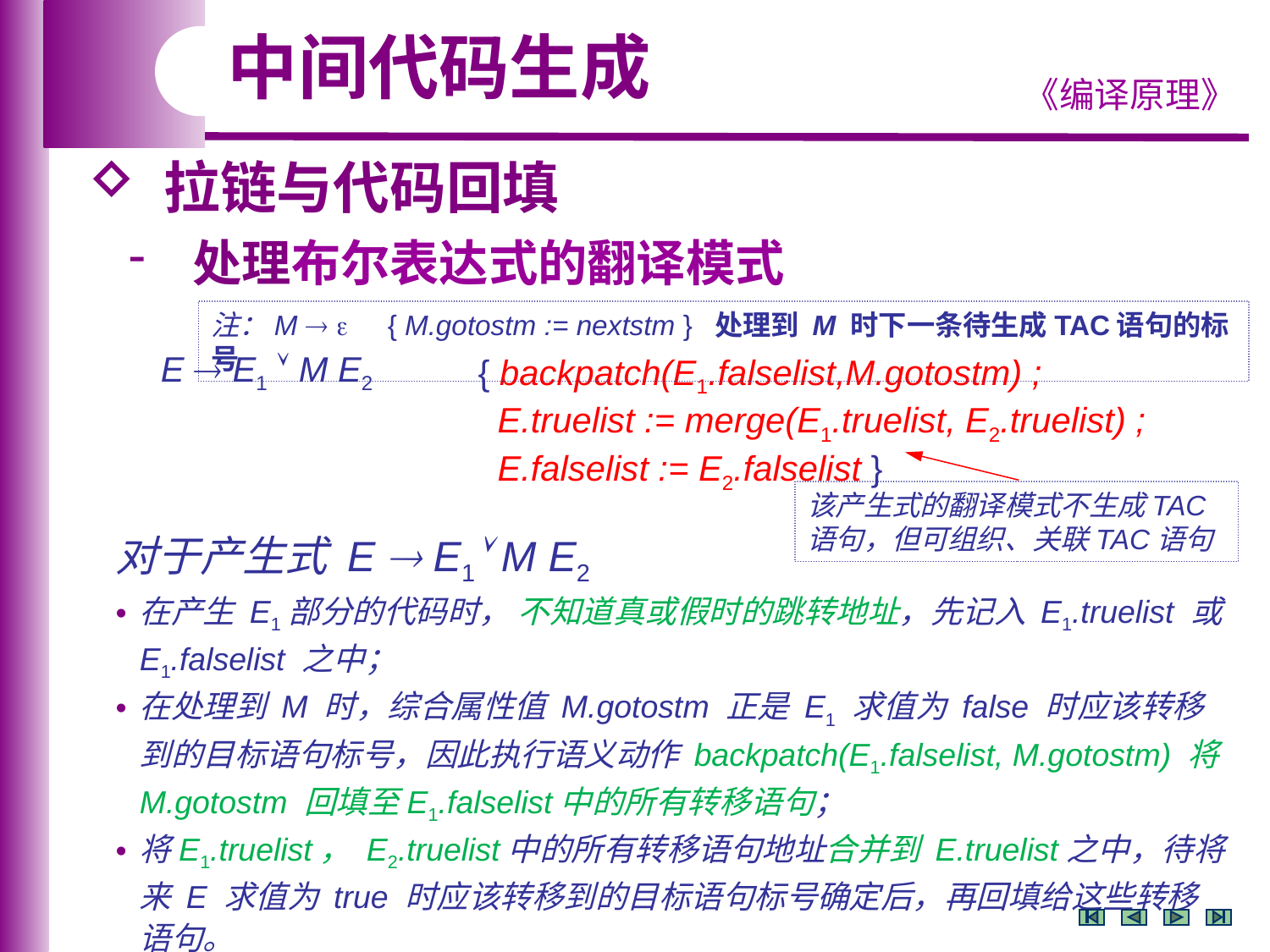

中间代码生成
 拉链与代码回填
  处理布尔表达式的翻译模式
注：M → ε     { M.gotostm := nextstm }  处理到 M 时下一条待生成TAC语句的标号
E → E1 ∨ M E2

{ backpatch(E1.falselist,M.gotostm) ;
  E.truelist := merge(E1.truelist, E2.truelist) ;
  E.falselist := E2.falselist }

该产生式的翻译模式不生成TAC语句，但可组织、关联TAC语句
对于产生式 E → E1∨ M E2
在产生 E1部分的代码时， 不知道真或假时的跳转地址，先记入 E1.truelist 或 E1.falselist 之中；
在处理到 M 时，综合属性值 M.gotostm 正是 E1 求值为 false 时应该转移到的目标语句标号，因此执行语义动作 backpatch(E1.falselist, M.gotostm) 将 M.gotostm 回填至E1.falselist中的所有转移语句；
将E1.truelist， E2.truelist中的所有转移语句地址合并到 E.truelist之中，待将来 E 求值为 true 时应该转移到的目标语句标号确定后，再回填给这些转移语句。